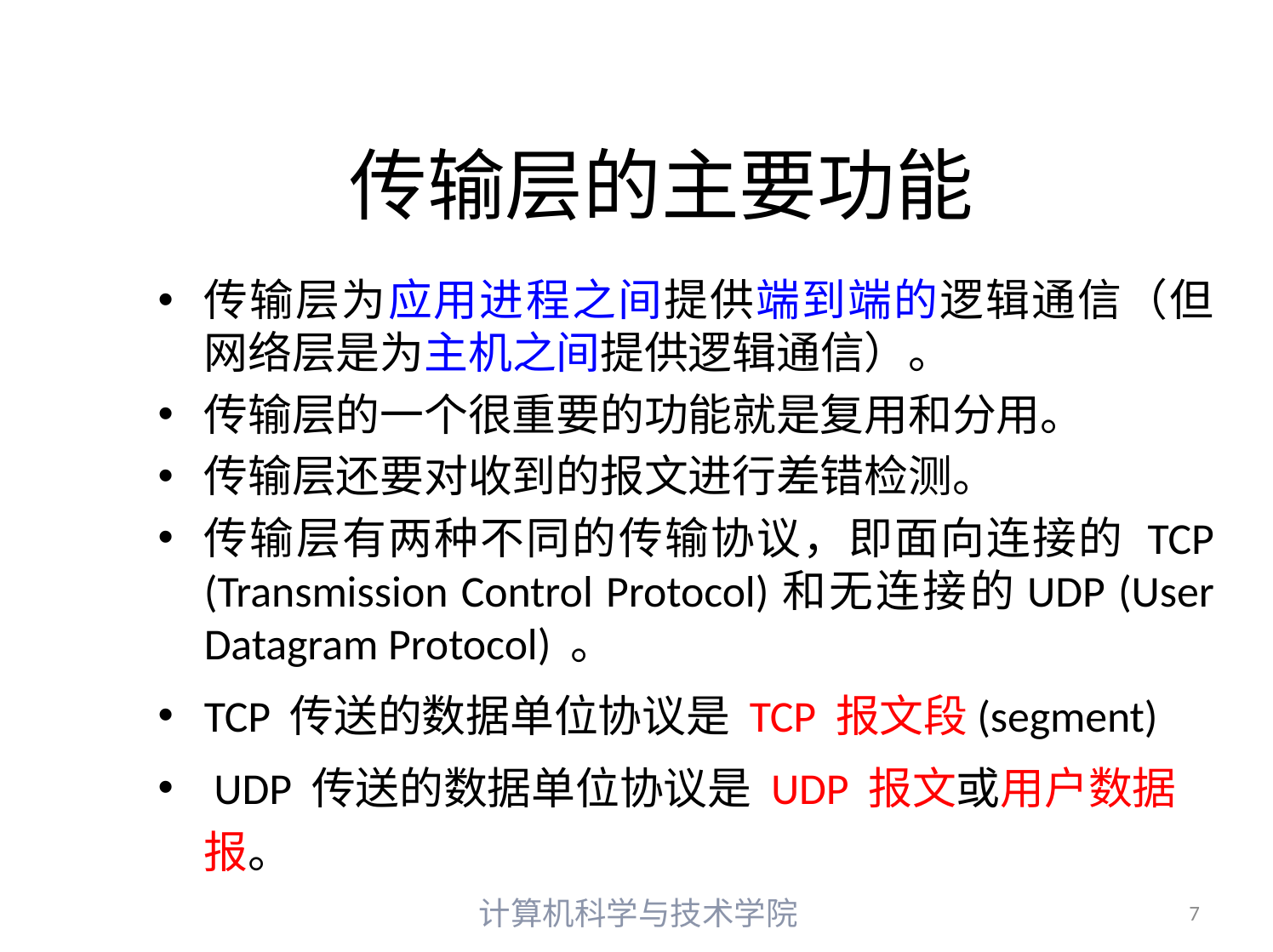

# 传输层的主要功能
传输层为应用进程之间提供端到端的逻辑通信（但网络层是为主机之间提供逻辑通信）。
传输层的一个很重要的功能就是复用和分用。
传输层还要对收到的报文进行差错检测。
传输层有两种不同的传输协议，即面向连接的 TCP (Transmission Control Protocol)和无连接的UDP (User Datagram Protocol) 。
TCP 传送的数据单位协议是 TCP 报文段(segment)
 UDP 传送的数据单位协议是 UDP 报文或用户数据报。

计算机科学与技术学院
7